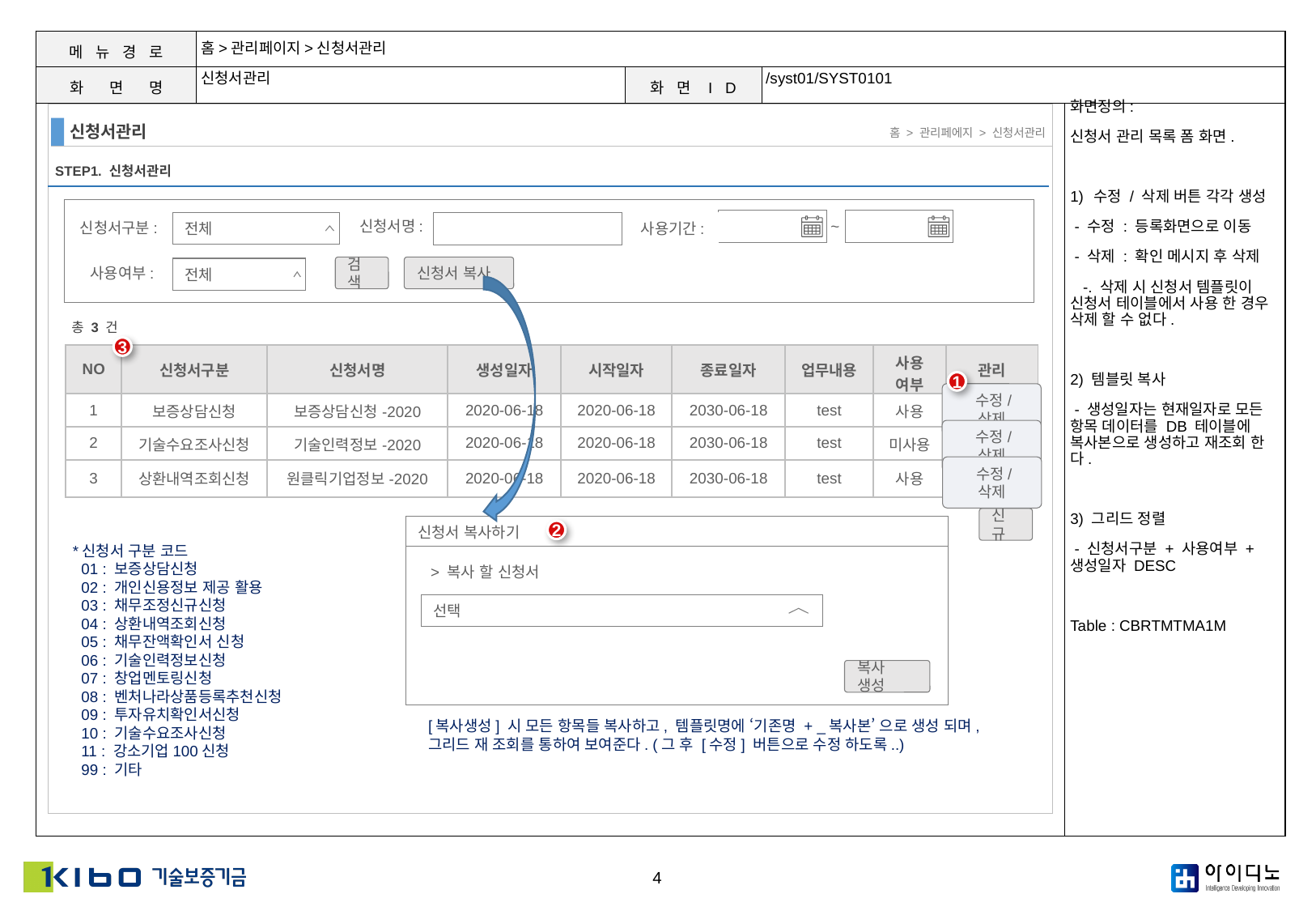

# 홈>관리페이지>신청서관리
신청서관리
/syst01/SYST0101
화면정의:
신청서 관리 목록 폼 화면.

수정 / 삭제 버튼 각각 생성
 - 수정 : 등록화면으로 이동
 - 삭제 : 확인 메시지 후 삭제
   -. 삭제 시 신청서 템플릿이 신청서 테이블에서 사용 한 경우 삭제 할 수 없다.

2) 템블릿 복사
 - 생성일자는 현재일자로 모든 항목 데이터를 DB 테이블에 복사본으로 생성하고 재조회 한다.

3) 그리드 정렬
 - 신청서구분 + 사용여부 + 생성일자 DESC

Table : CBRTMTMA1M

신청서관리
홈 > 관리페에지 > 신청서관리
STEP1. 신청서관리

신청서명:
~

신청서구분:
사용기간:

전체

검색
신청서 복사
사용여부:
전체

총 3 건
3
| NO | 신청서구분 | 신청서명 | 생성일자 | 시작일자 | 종료일자 | 업무내용 | 사용 여부 | 관리 |
| --- | --- | --- | --- | --- | --- | --- | --- | --- |
| 1 | 보증상담신청 | 보증상담신청-2020 | 2020-06-18 | 2020-06-18 | 2030-06-18 | test | 사용 | 수정 |
| 2 | 기술수요조사신청 | 기술인력정보-2020 | 2020-06-18 | 2020-06-18 | 2030-06-18 | test | 미사용 | 수정 |
| 3 | 상환내역조회신청 | 원클릭기업정보-2020 | 2020-06-18 | 2020-06-18 | 2030-06-18 | test | 사용 | 수정 |
1
  수정
 수정/삭제
 수정/삭제
 수정/삭제
신규
신청서 복사하기

2
*신청서 구분 코드
  01 : 보증상담신청
  02 : 개인신용정보 제공 활용
  03 : 채무조정신규신청
  04 : 상환내역조회신청
  05 : 채무잔액확인서 신청
  06 : 기술인력정보신청
  07 : 창업멘토링신청
  08 : 벤처나라상품등록추천신청
  09 : 투자유치확인서신청
  10 : 기술수요조사신청
  11 : 강소기업100신청
  99 : 기타
> 복사 할 신청서
선택

복사 생성
[복사생성] 시 모든 항목들 복사하고, 템플릿명에 ‘기존명 + _복사본’ 으로 생성 되며,
그리드 재 조회를 통하여 보여준다. (그 후 [수정] 버튼으로 수정 하도록..)